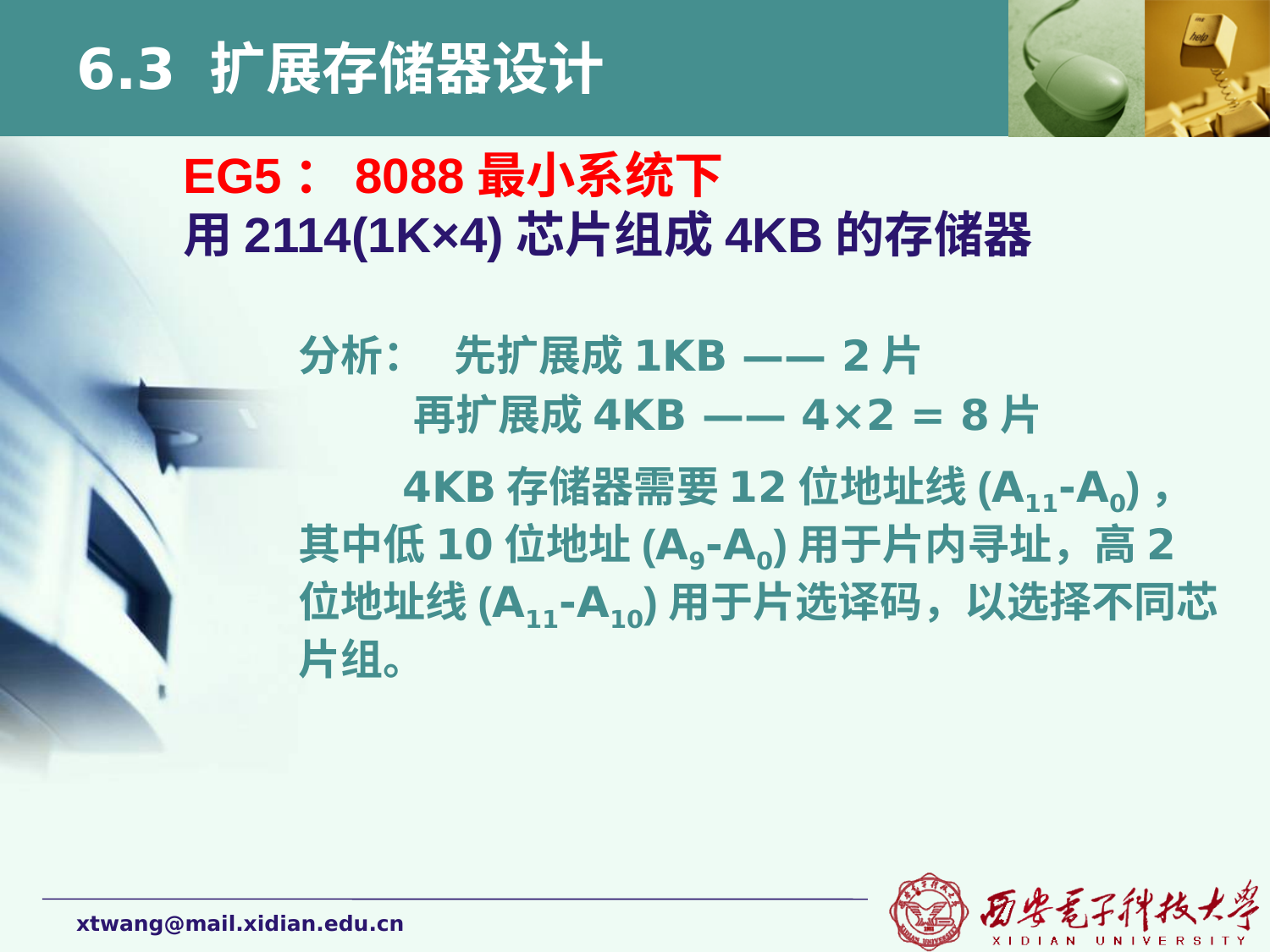

# 6.3 扩展存储器设计
EG5：8088最小系统下
用2114(1K×4)芯片组成4KB的存储器

分析：   先扩展成1KB —— 2片
           再扩展成4KB —— 4×2 = 8片
       4KB存储器需要12位地址线(A11-A0)，其中低10位地址(A9-A0)用于片内寻址，高2位地址线(A11-A10)用于片选译码，以选择不同芯片组。

xtwang@mail.xidian.edu.cn